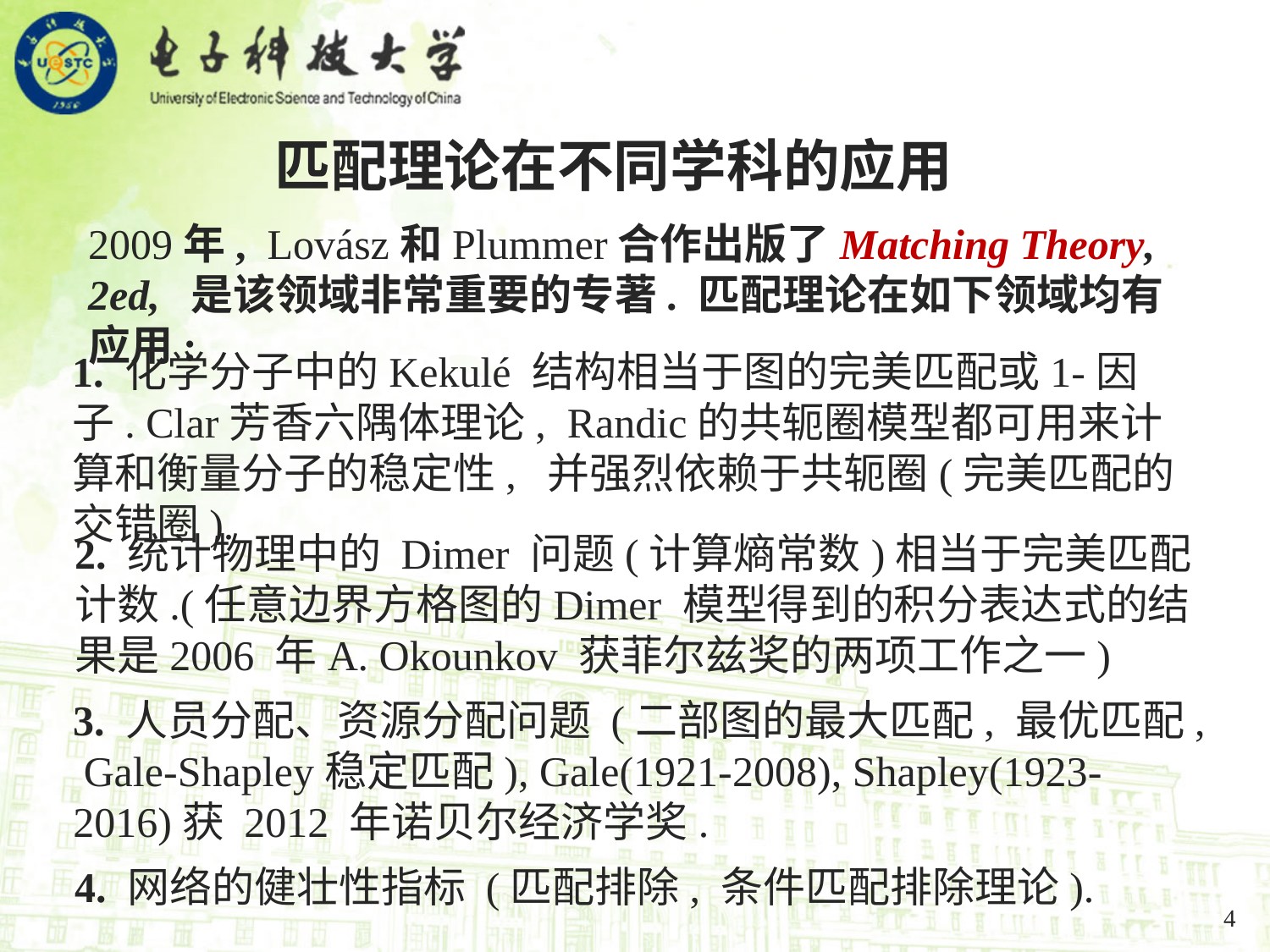

匹配理论在不同学科的应用
2009年,  Lovász和Plummer合作出版了Matching Theory, 2ed,  是该领域非常重要的专著. 匹配理论在如下领域均有应用:
1. 化学分子中的Kekulé 结构相当于图的完美匹配或1-因子. Clar芳香六隅体理论,  Randic的共轭圈模型都可用来计算和衡量分子的稳定性,  并强烈依赖于共轭圈(完美匹配的交错圈).
2. 统计物理中的 Dimer 问题(计算熵常数)相当于完美匹配计数.(任意边界方格图的Dimer 模型得到的积分表达式的结果是2006 年A. Okounkov 获菲尔兹奖的两项工作之一)
3. 人员分配、资源分配问题 (二部图的最大匹配, 最优匹配, Gale-Shapley稳定匹配), Gale(1921-2008), Shapley(1923-2016)获 2012 年诺贝尔经济学奖.
4. 网络的健壮性指标 (匹配排除, 条件匹配排除理论).
4